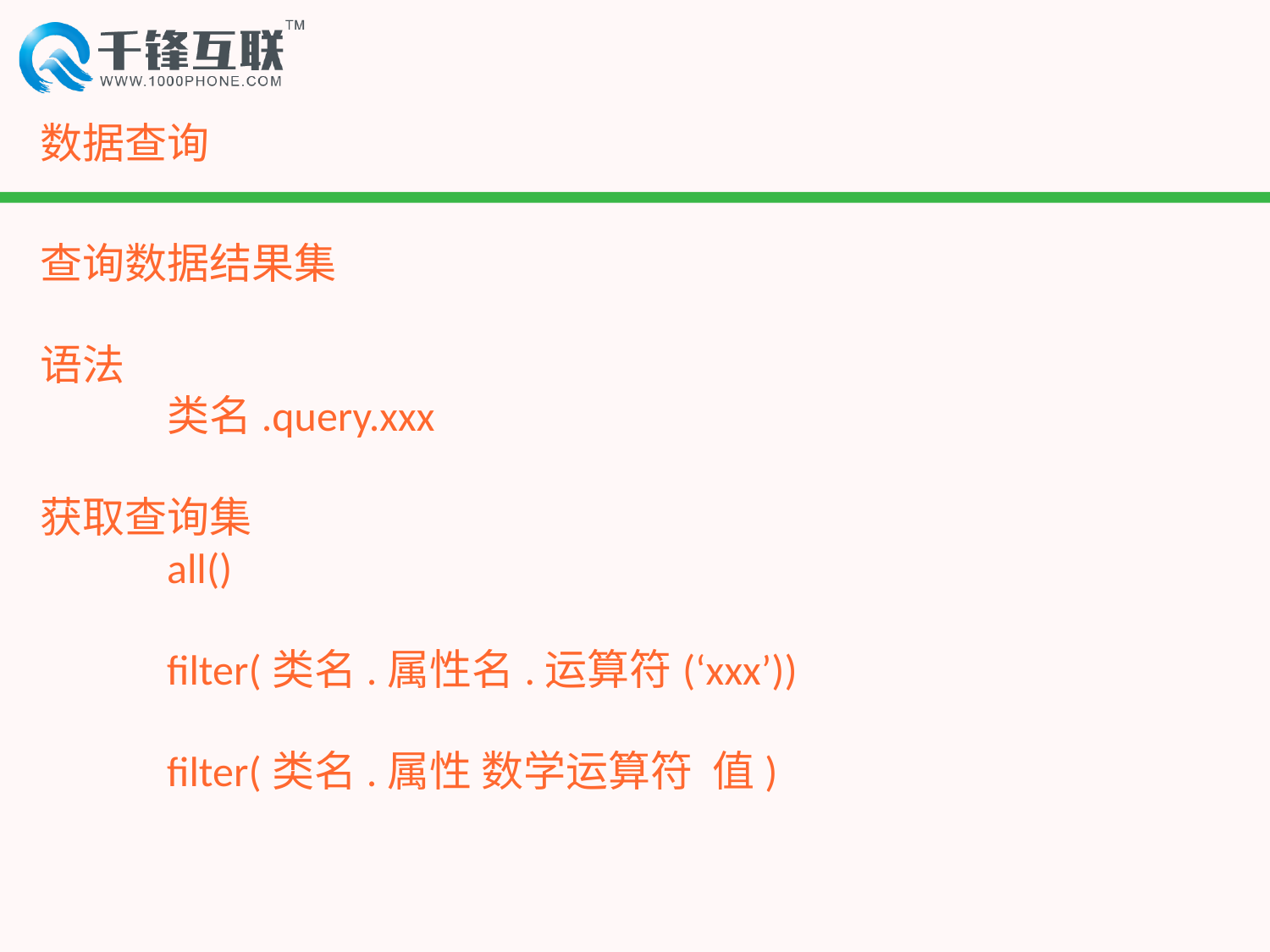

# 数据查询
查询数据结果集

语法
	类名.query.xxx

获取查询集
	all()

	filter(类名.属性名.运算符(‘xxx’))

	filter(类名.属性 数学运算符  值)